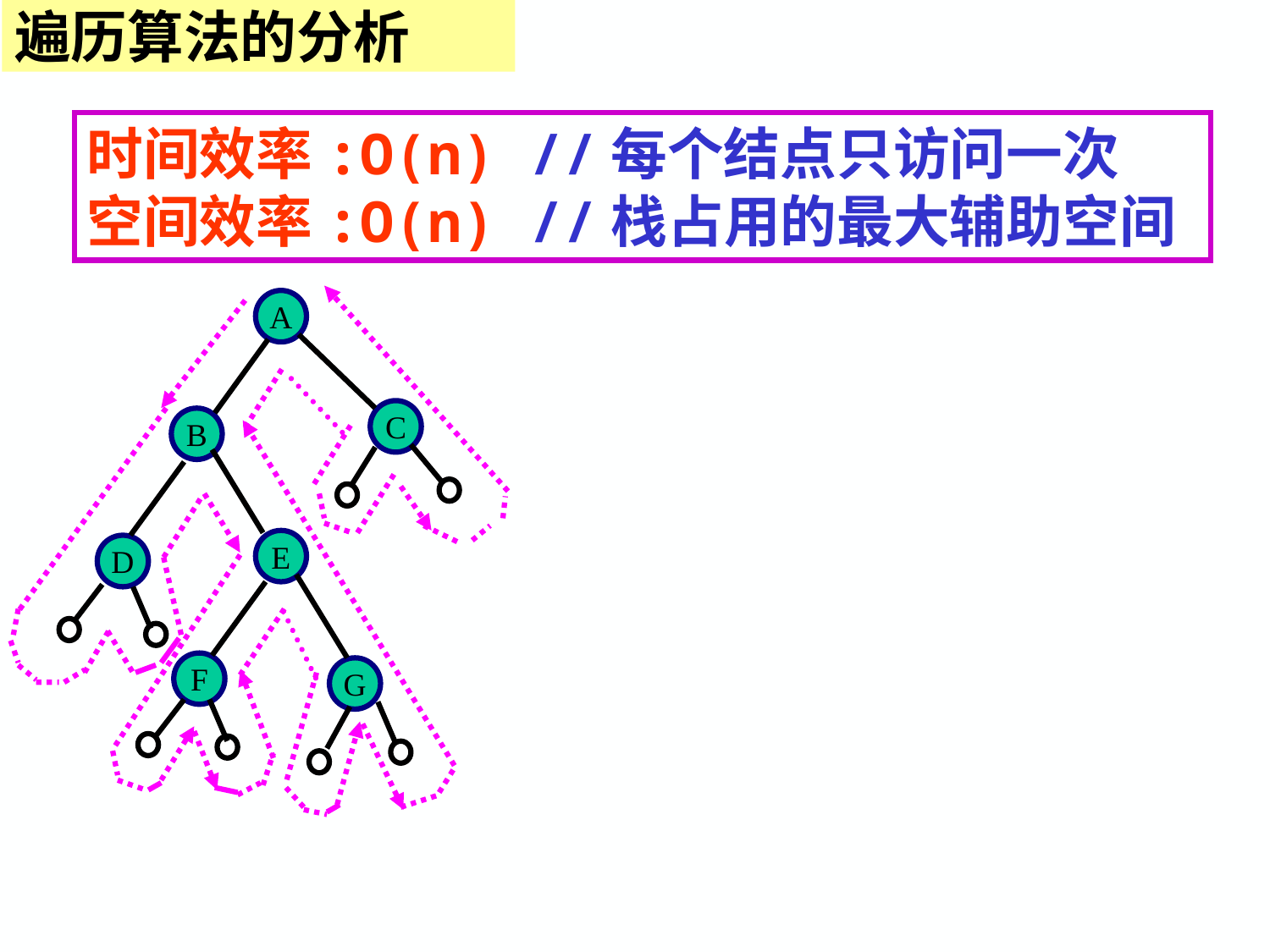

遍历算法的分析
时间效率:O(n) //每个结点只访问一次
空间效率:O(n) //栈占用的最大辅助空间

A

C

B

E
D

F
G